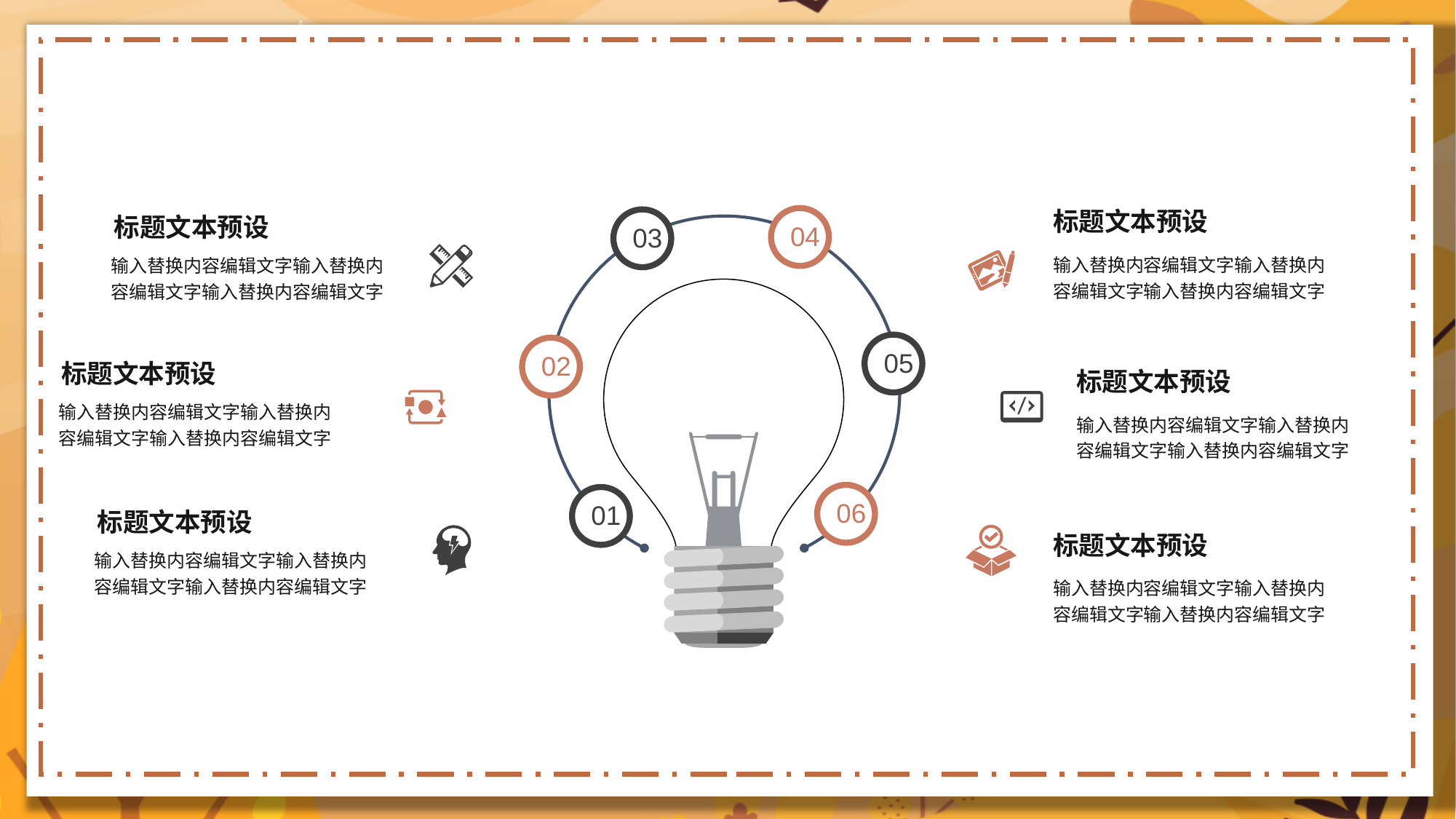

标题文本预设
标题文本预设
04
03

05
02
06
01

输入替换内容编辑文字输入替换内容编辑文字输入替换内容编辑文字
输入替换内容编辑文字输入替换内容编辑文字输入替换内容编辑文字
标题文本预设
标题文本预设
输入替换内容编辑文字输入替换内容编辑文字输入替换内容编辑文字
输入替换内容编辑文字输入替换内容编辑文字输入替换内容编辑文字
标题文本预设
标题文本预设
输入替换内容编辑文字输入替换内容编辑文字输入替换内容编辑文字
输入替换内容编辑文字输入替换内容编辑文字输入替换内容编辑文字